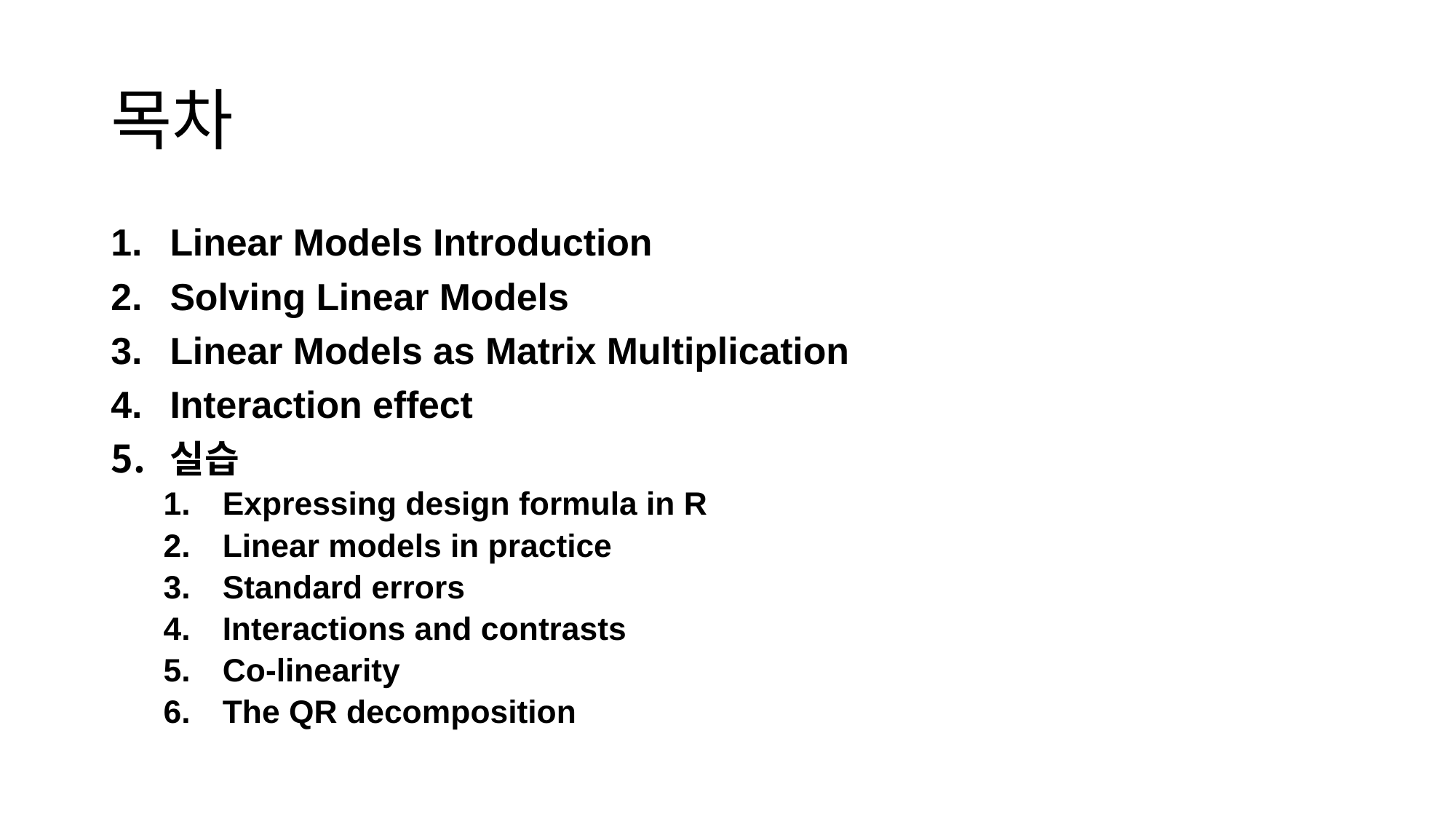

# 목차
Linear Models Introduction
Solving Linear Models
Linear Models as Matrix Multiplication
Interaction effect
실습
Expressing design formula in R
Linear models in practice
Standard errors
Interactions and contrasts
Co-linearity
The QR decomposition